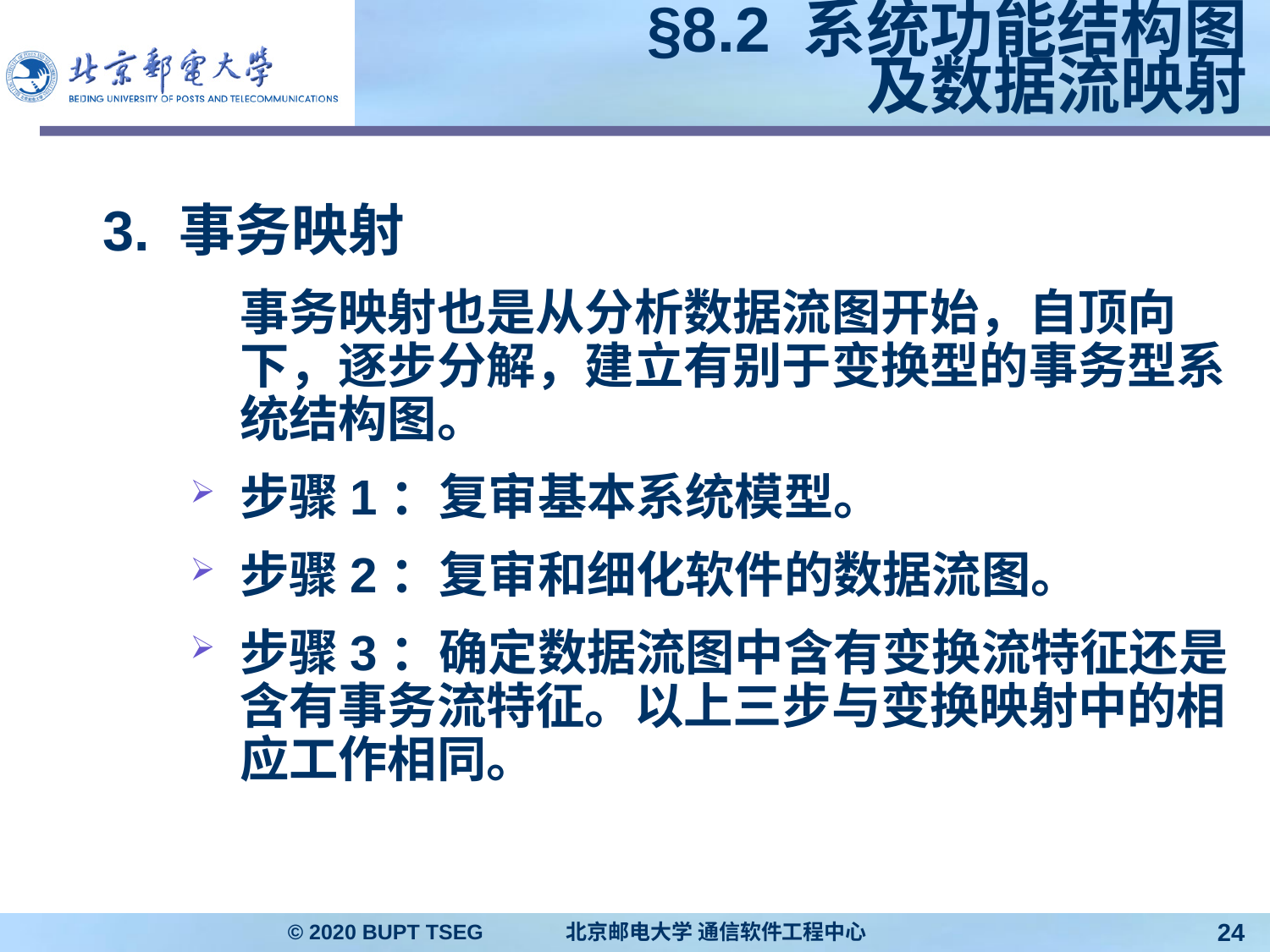

# §8.2 系统功能结构图 及数据流映射
3. 事务映射
	事务映射也是从分析数据流图开始，自顶向下，逐步分解，建立有别于变换型的事务型系统结构图。
步骤1：复审基本系统模型。
步骤2：复审和细化软件的数据流图。
步骤3：确定数据流图中含有变换流特征还是含有事务流特征。以上三步与变换映射中的相应工作相同。
© 2020 BUPT TSEG             北京邮电大学 通信软件工程中心